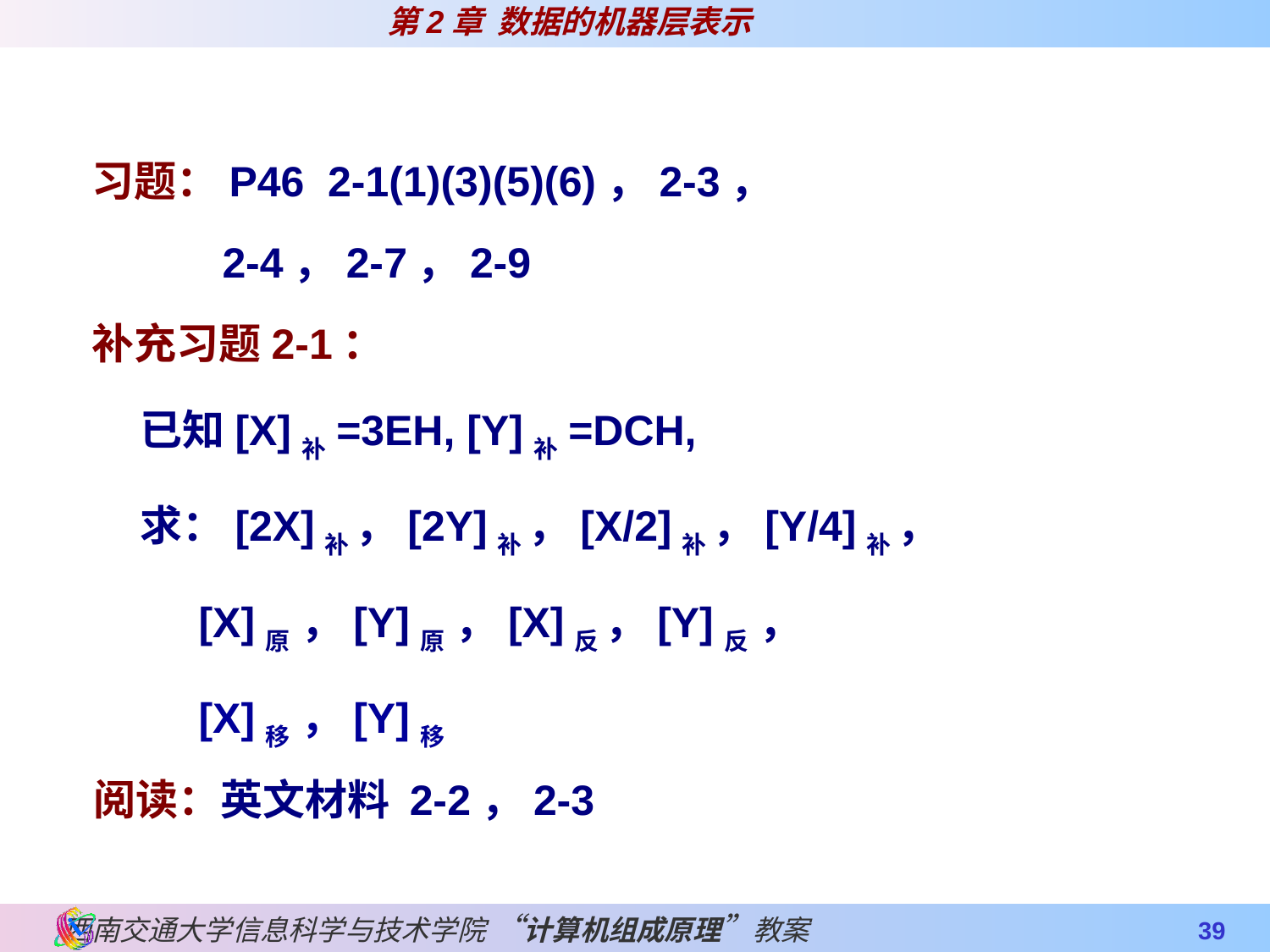

习题：P46  2-1(1)(3)(5)(6)，2-3，
           2-4，2-7，2-9
补充习题2-1：
    已知[X]补=3EH, [Y]补=DCH,
    求：[2X]补 ，[2Y]补 ，[X/2]补 ，[Y/4]补 ，
         [X]原  ，[Y]原  ，[X]反 ，[Y]反  ，
         [X]移  ，[Y]移
阅读：英文材料 2-2，2-3